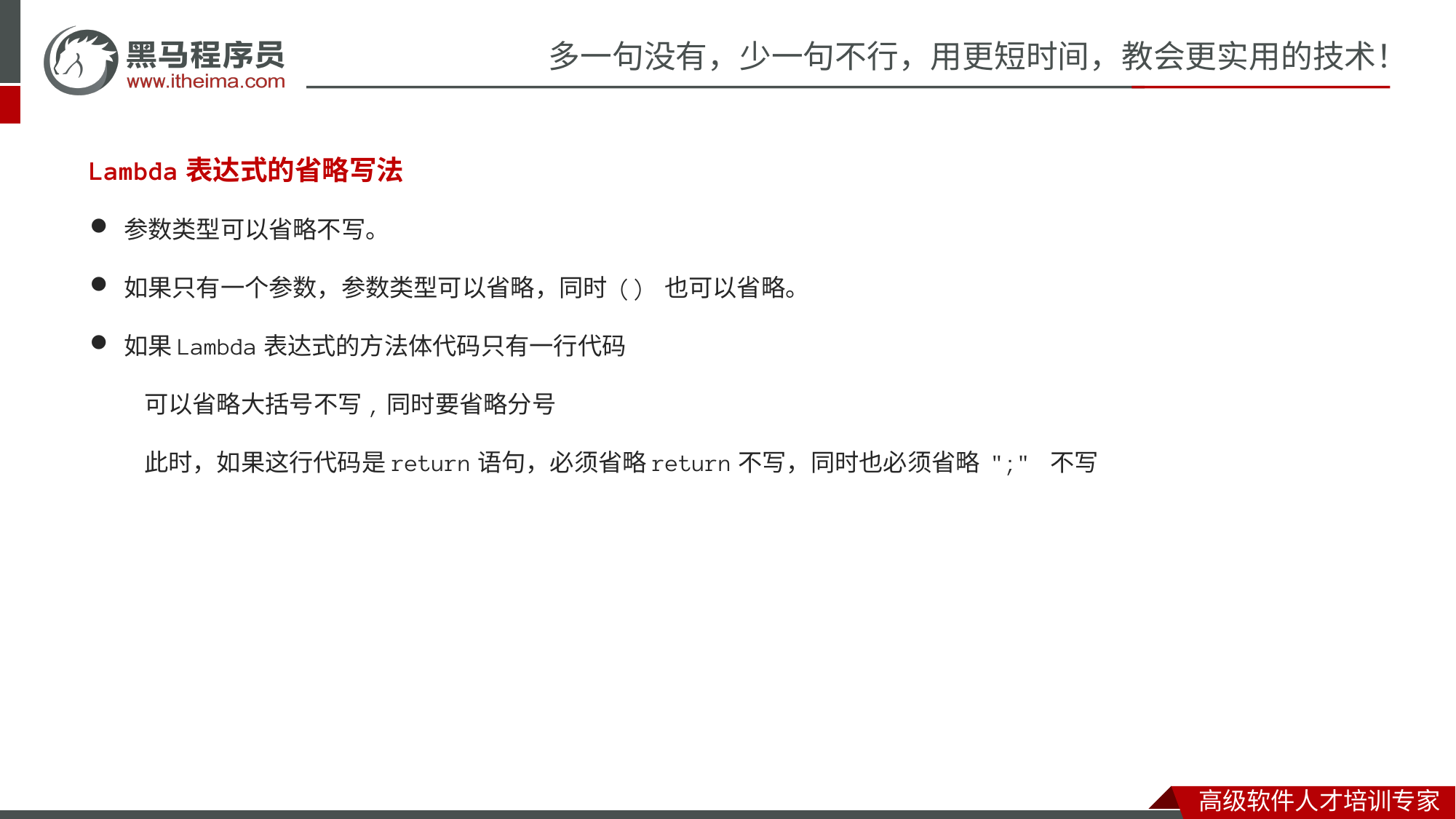

Lambda表达式的省略写法
参数类型可以省略不写。
如果只有一个参数，参数类型可以省略，同时 () 也可以省略。
如果Lambda表达式的方法体代码只有一行代码
可以省略大括号不写,同时要省略分号
此时，如果这行代码是return语句，必须省略return不写，同时也必须省略 ";" 不写